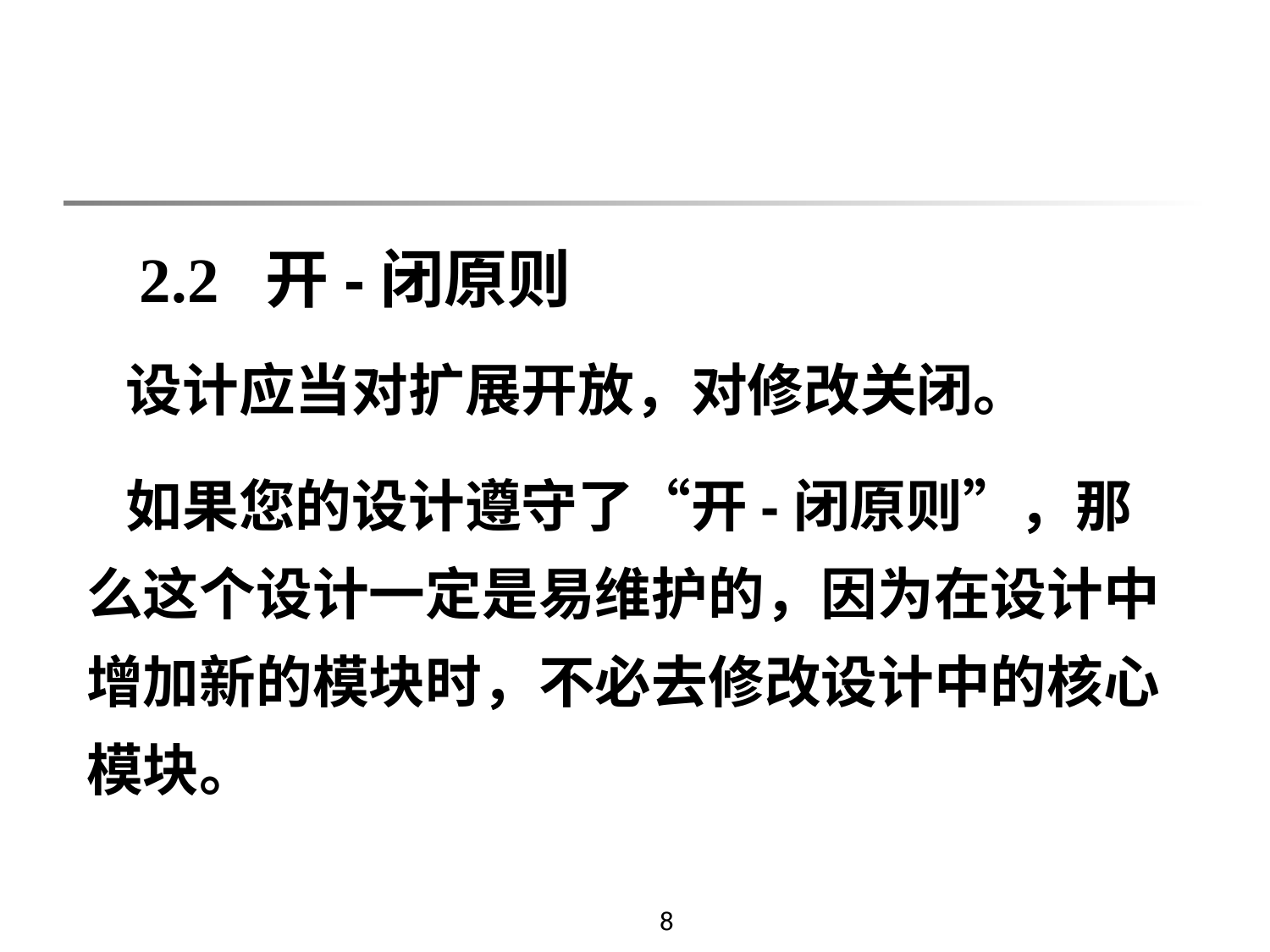

2.2  开-闭原则
  设计应当对扩展开放，对修改关闭。
  如果您的设计遵守了“开-闭原则”，那么这个设计一定是易维护的，因为在设计中增加新的模块时，不必去修改设计中的核心模块。

8